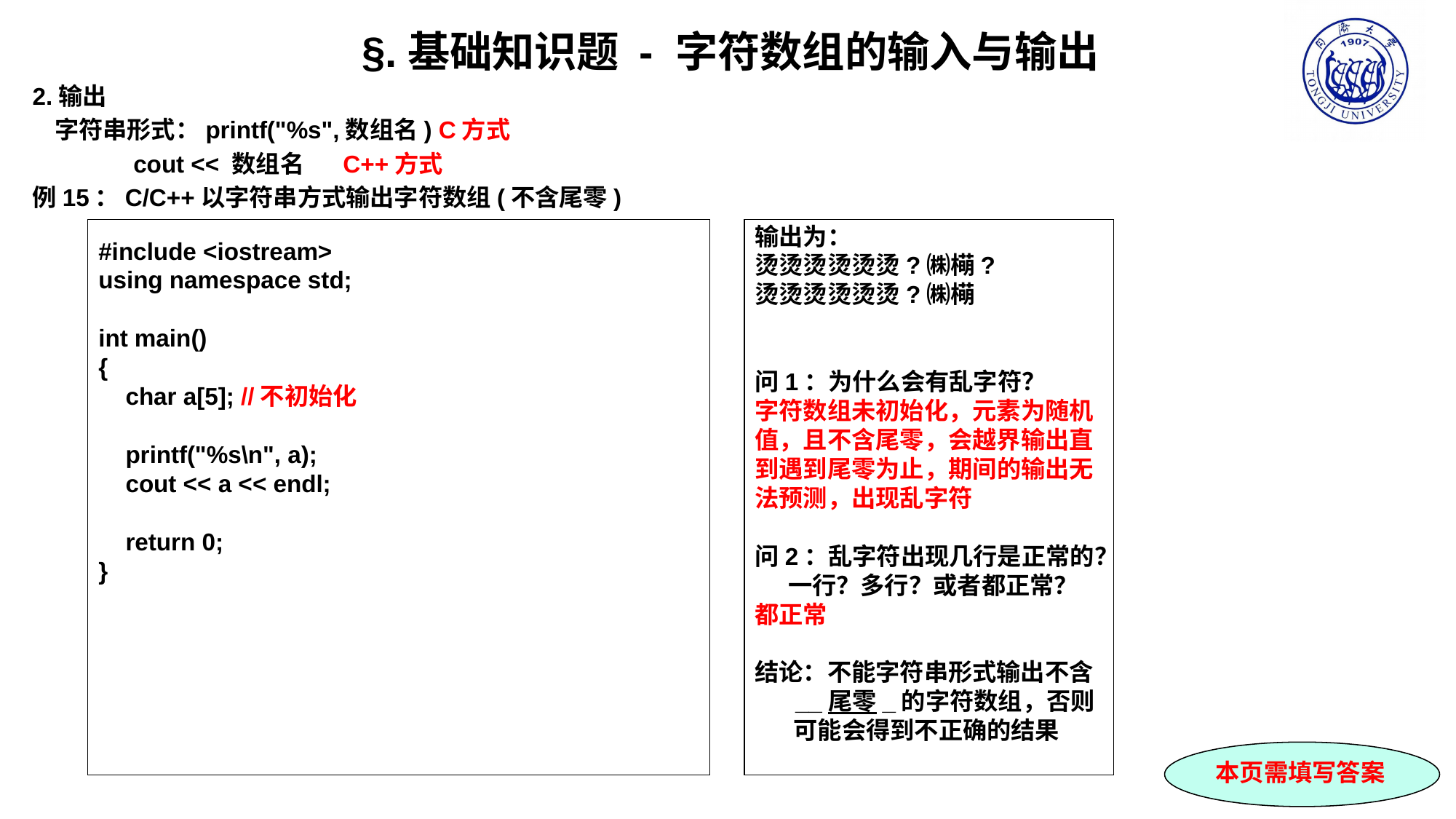

§.基础知识题 - 字符数组的输入与输出
2.输出
   字符串形式：printf("%s",数组名) C方式
               cout << 数组名      C++方式
例15：C/C++以字符串方式输出字符数组(不含尾零)

#include <iostream>
using namespace std;

int main()
{
    char a[5]; //不初始化

    printf("%s\n", a);
    cout << a << endl;

    return 0;
}

输出为：
烫烫烫烫烫烫?㈱橗?
烫烫烫烫烫烫?㈱橗

问1：为什么会有乱字符？
字符数组未初始化，元素为随机
值，且不含尾零，会越界输出直
到遇到尾零为止，期间的输出无
法预测，出现乱字符

问2：乱字符出现几行是正常的？
     一行？多行？或者都正常？
都正常

结论：不能字符串形式输出不含
      __尾零_的字符数组，否则
      可能会得到不正确的结果

本页需填写答案